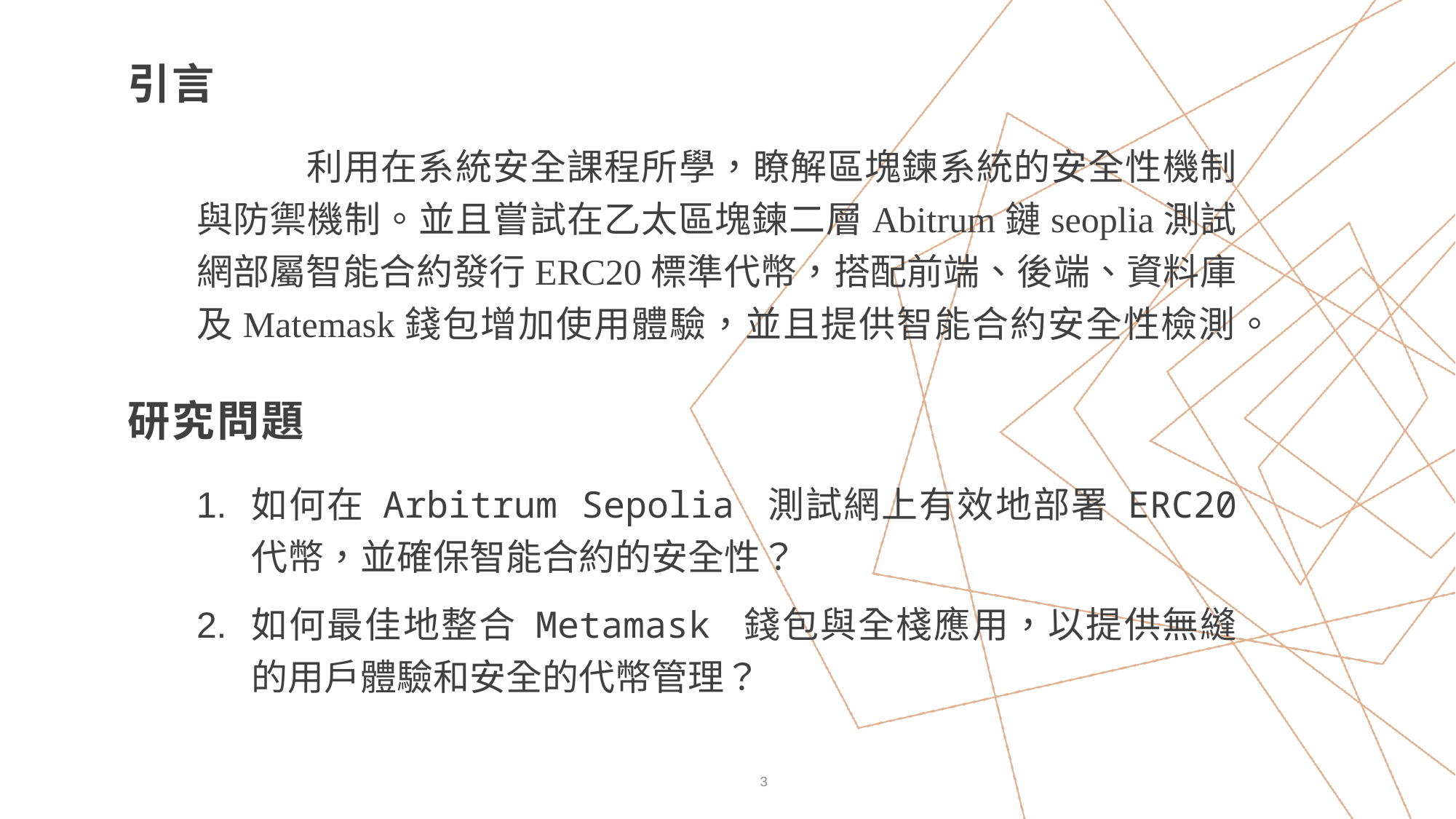

# 引言
	利用在系統安全課程所學，瞭解區塊鍊系統的安全性機制與防禦機制。並且嘗試在乙太區塊鍊二層Abitrum鏈seoplia測試網部屬智能合約發行ERC20標準代幣，搭配前端、後端、資料庫及Matemask錢包增加使用體驗，並且提供智能合約安全性檢測。

研究問題
如何在 Arbitrum Sepolia 測試網上有效地部署 ERC20 代幣，並確保智能合約的安全性？
如何最佳地整合 Metamask 錢包與全棧應用，以提供無縫的用戶體驗和安全的代幣管理？
3